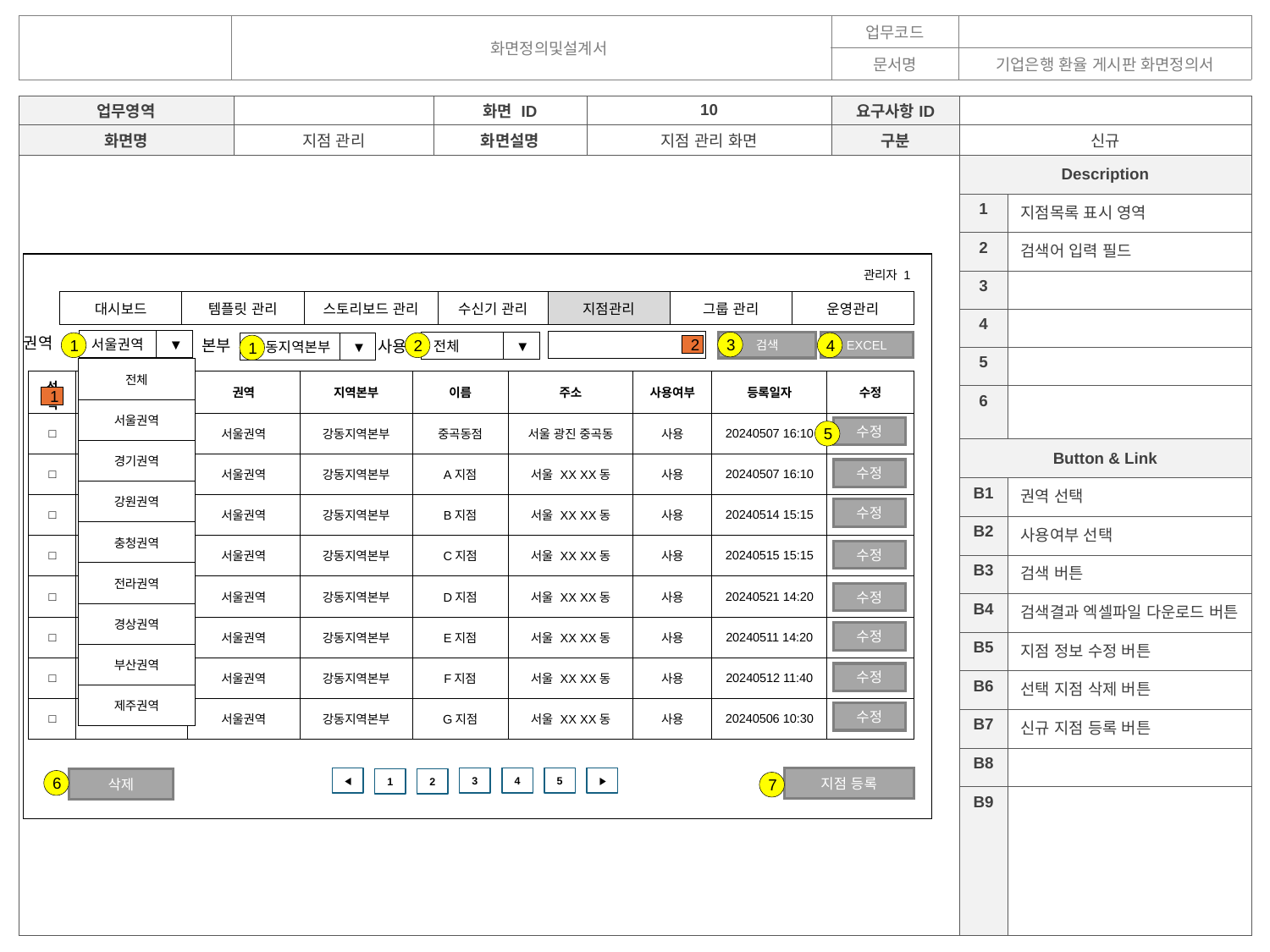

|  | 화면정의및설계서 | 업무코드 |  |
| --- | --- | --- | --- |
|  |  | 문서명 | 기업은행 환율 게시판 화면정의서 |
| 업무영역 |  | 화면 ID | 10 | 요구사항ID |  |  |
| --- | --- | --- | --- | --- | --- | --- |
| 화면명 | 지점 관리 | 화면설명 | 지점 관리 화면 | 구분 | 신규 |  |
|  |  |  |  |  | Description |  |
|  |  |  |  |  | 1 | 지점목록 표시 영역 |
|  |  |  |  |  | 2 | 검색어 입력 필드 |
|  |  |  |  |  | 3 |  |
|  |  |  |  |  | 4 |  |
|  |  |  |  |  | 5 |  |
|  |  |  |  |  | 6 |  |
|  |  |  |  |  | Button & Link |  |
|  |  |  |  |  | B1 | 권역 선택 |
|  |  |  |  |  | B2 | 사용여부 선택 |
|  |  |  |  |  | B3 | 검색 버튼 |
|  |  |  |  |  | B4 | 검색결과 엑셀파일 다운로드 버튼 |
|  |  |  |  |  | B5 | 지점 정보 수정 버튼 |
|  |  |  |  |  | B6 | 선택 지점 삭제 버튼 |
|  |  |  |  |  | B7 | 신규 지점 등록 버튼 |
|  |  |  |  |  | B8 |  |
|  |  |  |  |  | B9 |  |

관리자 1
| 대시보드 | 템플릿 관리 | 스토리보드 관리 | 수신기 관리 | 지점관리 | 그룹 관리 | 운영관리 |
| --- | --- | --- | --- | --- | --- | --- |
권역 :
본부 :
서울권역
사용 :
▼

전체
3
▼
EXCEL
검색
1
2
4
강동지역본부
▼
2
1
| 전체 |
| --- |
| 서울권역 |
| 경기권역 |
| 강원권역 |
| 충청권역 |
| 전라권역 |
| 경상권역 |
| 부산권역 |
| 제주권역 |
| 선택 | ID | 권역 | 지역본부 | 이름 | 주소 | 사용여부 | 등록일자 | 수정 |
| --- | --- | --- | --- | --- | --- | --- | --- | --- |
| □ | BRANCH001 | 서울권역 | 강동지역본부 | 중곡동점 | 서울 광진 중곡동 | 사용 | 20240507 16:10 |  |
| □ | BRANCH002 | 서울권역 | 강동지역본부 | A지점 | 서울 XX XX동 | 사용 | 20240507 16:10 |  |
| □ | BRANCH003 | 서울권역 | 강동지역본부 | B지점 | 서울 XX XX동 | 사용 | 20240514 15:15 |  |
| □ | BRANCH004 | 서울권역 | 강동지역본부 | C지점 | 서울 XX XX동 | 사용 | 20240515 15:15 |  |
| □ | BRANCH005 | 서울권역 | 강동지역본부 | D지점 | 서울 XX XX동 | 사용 | 20240521 14:20 |  |
| □ | BRANCH006 | 서울권역 | 강동지역본부 | E지점 | 서울 XX XX동 | 사용 | 20240511 14:20 |  |
| □ | BRANCH007 | 서울권역 | 강동지역본부 | F지점 | 서울 XX XX동 | 사용 | 20240512 11:40 |  |
| □ | BRANCH008 | 서울권역 | 강동지역본부 | G지점 | 서울 XX XX동 | 사용 | 20240506 10:30 |  |
1
수정
5
수정
수정
수정
수정
수정
수정
수정
◀
3
4
5
▶
1
2
지점 등록
삭제
6
7